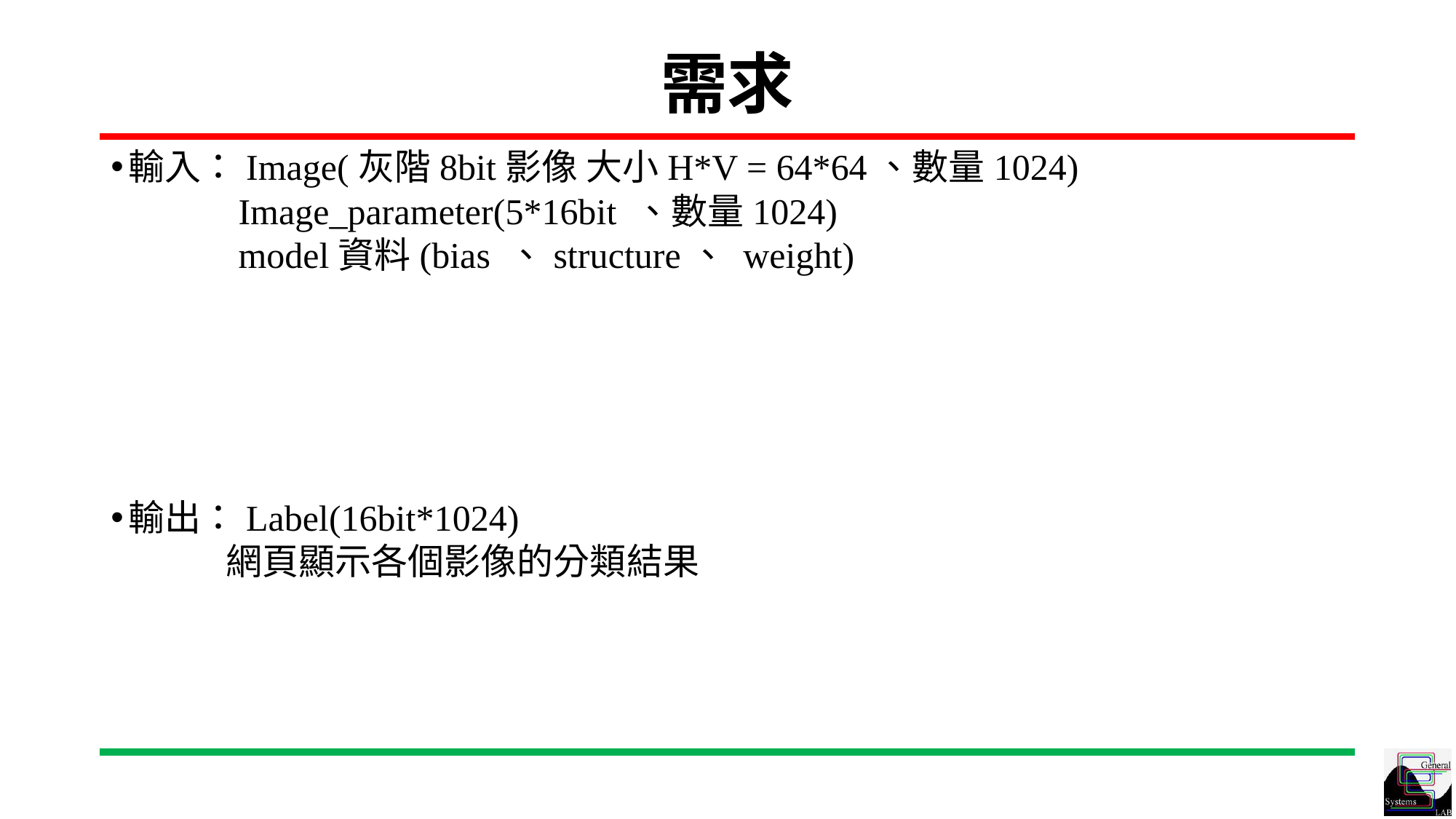

# 需求
輸入：Image(灰階8bit影像 大小H*V = 64*64、數量1024)
              Image_parameter(5*16bit 、數量1024)
  model資料(bias 、structure、 weight)

輸出：Label(16bit*1024)
             網頁顯示各個影像的分類結果